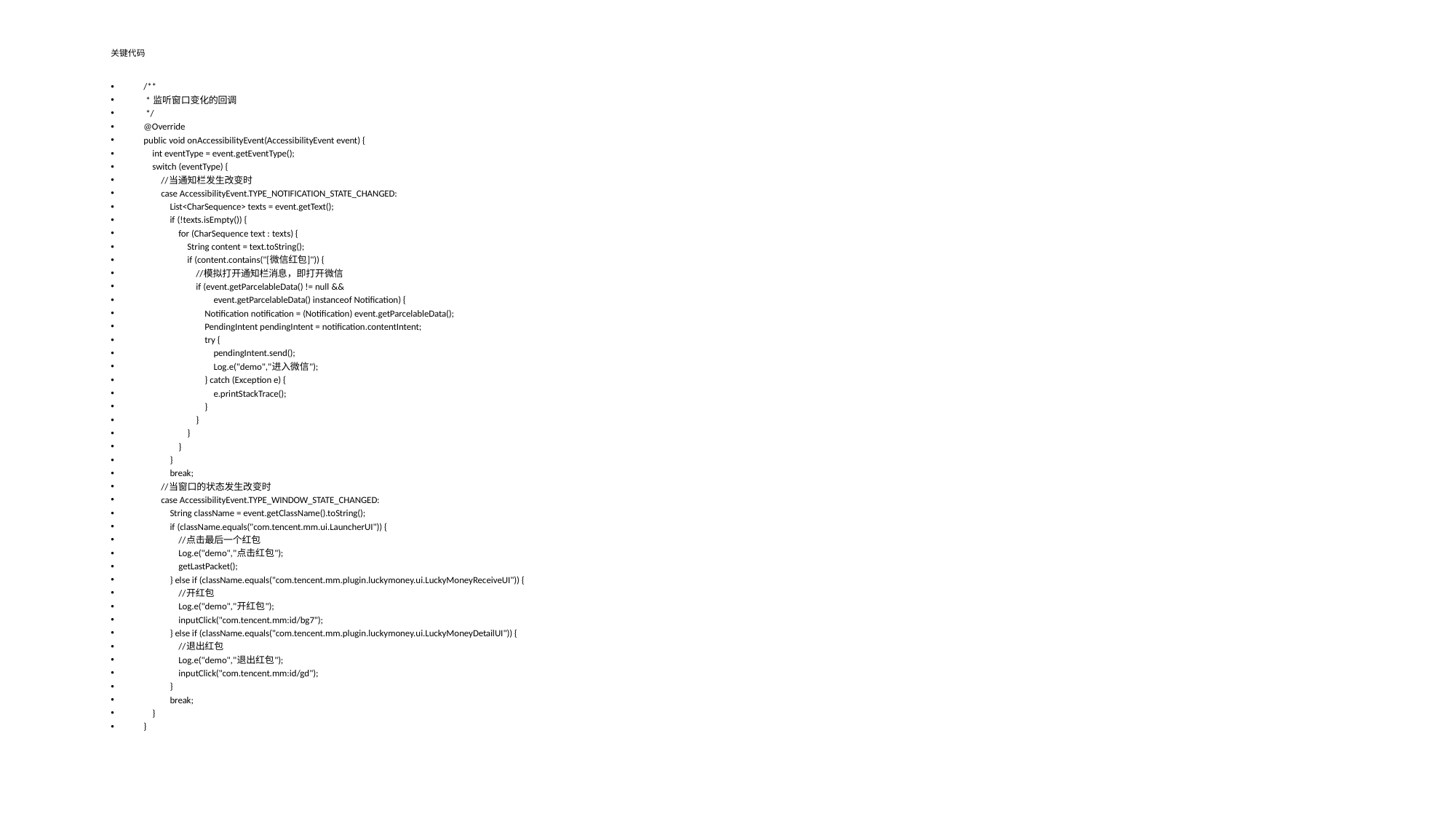

# 关键代码
    /**
     * 监听窗口变化的回调
     */
    @Override
    public void onAccessibilityEvent(AccessibilityEvent event) {
        int eventType = event.getEventType();
        switch (eventType) {
            //当通知栏发生改变时
            case AccessibilityEvent.TYPE_NOTIFICATION_STATE_CHANGED:
                List<CharSequence> texts = event.getText();
                if (!texts.isEmpty()) {
                    for (CharSequence text : texts) {
                        String content = text.toString();
                        if (content.contains("[微信红包]")) {
                            //模拟打开通知栏消息，即打开微信
                            if (event.getParcelableData() != null &&
                                    event.getParcelableData() instanceof Notification) {
                                Notification notification = (Notification) event.getParcelableData();
                                PendingIntent pendingIntent = notification.contentIntent;
                                try {
                                    pendingIntent.send();
                                    Log.e("demo","进入微信");
                                } catch (Exception e) {
                                    e.printStackTrace();
                                }
                            }
                        }
                    }
                }
                break;
            //当窗口的状态发生改变时
            case AccessibilityEvent.TYPE_WINDOW_STATE_CHANGED:
                String className = event.getClassName().toString();
                if (className.equals("com.tencent.mm.ui.LauncherUI")) {
                    //点击最后一个红包
                    Log.e("demo","点击红包");
                    getLastPacket();
                } else if (className.equals("com.tencent.mm.plugin.luckymoney.ui.LuckyMoneyReceiveUI")) {
                    //开红包
                    Log.e("demo","开红包");
                    inputClick("com.tencent.mm:id/bg7");
                } else if (className.equals("com.tencent.mm.plugin.luckymoney.ui.LuckyMoneyDetailUI")) {
                    //退出红包
                    Log.e("demo","退出红包");
                    inputClick("com.tencent.mm:id/gd");
                }
                break;
        }
    }